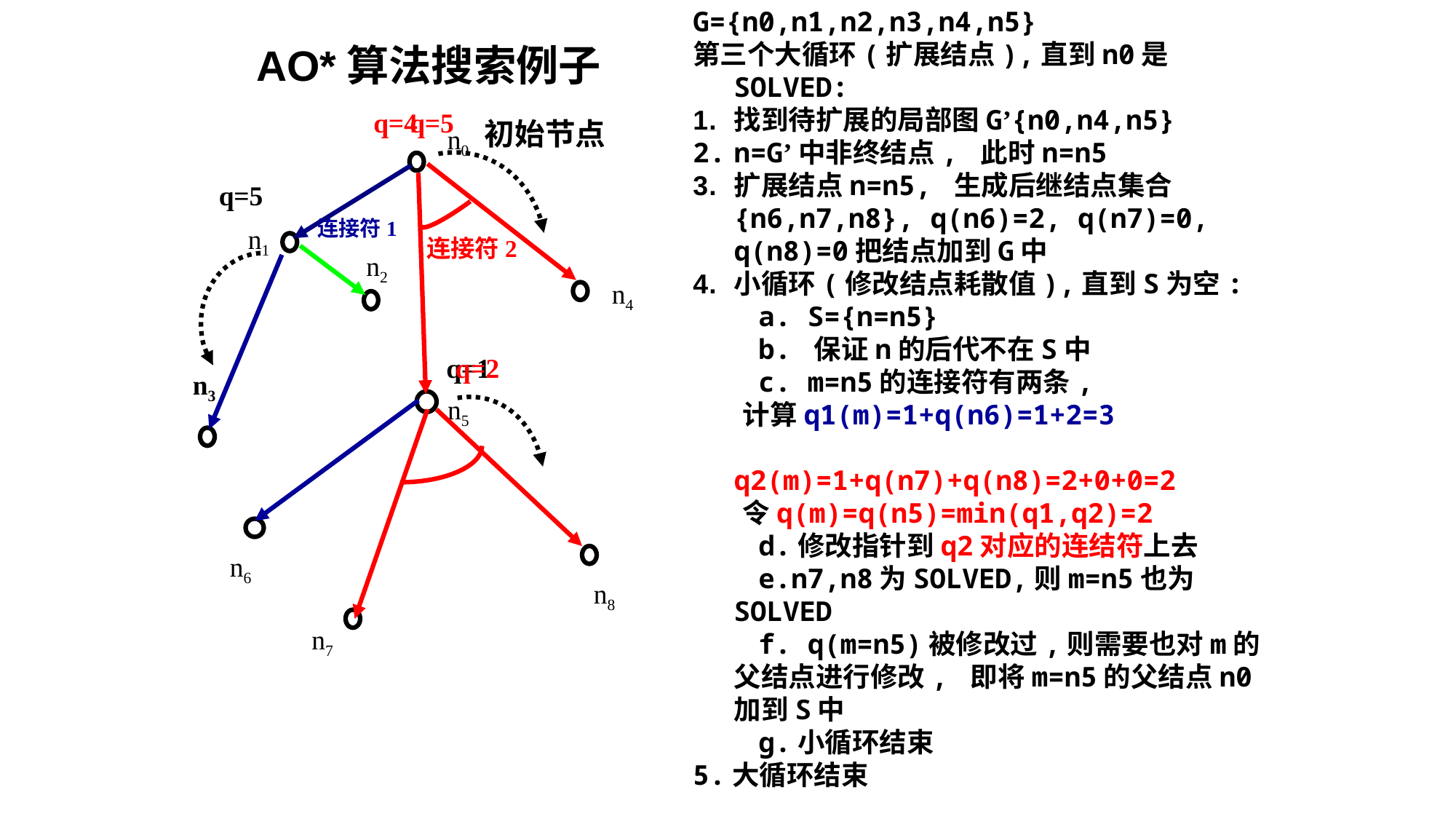

# AO*算法搜索例子
G={n0,n1,n2,n3,n4,n5}
第三个大循环(扩展结点),直到n0是SOLVED:
找到待扩展的局部图G’{n0,n4,n5}
n=G’中非终结点, 此时n=n5
扩展结点n=n5, 生成后继结点集合{n6,n7,n8}, q(n6)=2, q(n7)=0, q(n8)=0把结点加到G中
小循环(修改结点耗散值),直到S为空:
    a. S={n=n5}
    b. 保证n的后代不在S中
    c. m=n5的连接符有两条,
       计算q1(m)=1+q(n6)=1+2=3
           q2(m)=1+q(n7)+q(n8)=2+0+0=2
       令q(m)=q(n5)=min(q1,q2)=2
    d.修改指针到q2对应的连结符上去
    e.n7,n8为SOLVED,则m=n5也为SOLVED
    f. q(m=n5)被修改过,则需要也对m的父结点进行修改, 即将m=n5的父结点n0加到S中
    g.小循环结束
5.大循环结束

q=4
q=5
初始节点
n0

连接符2

连接符1
q=5
n1

n2

n4

q=1
q=2
n3
n5

n6

n8

n7